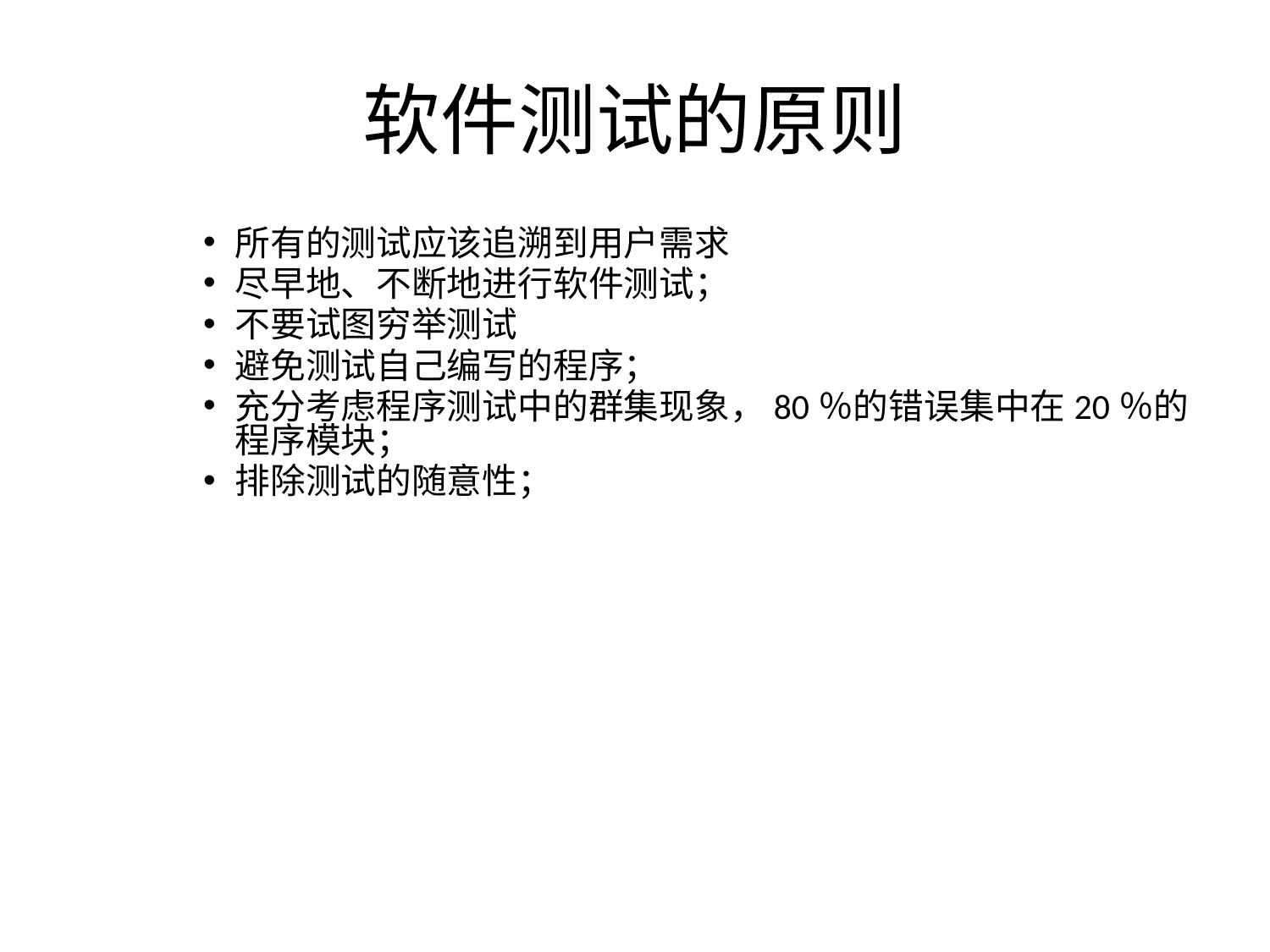

# 软件测试的原则
所有的测试应该追溯到用户需求
尽早地、不断地进行软件测试；
不要试图穷举测试
避免测试自己编写的程序；
充分考虑程序测试中的群集现象，80％的错误集中在20％的程序模块；
排除测试的随意性；